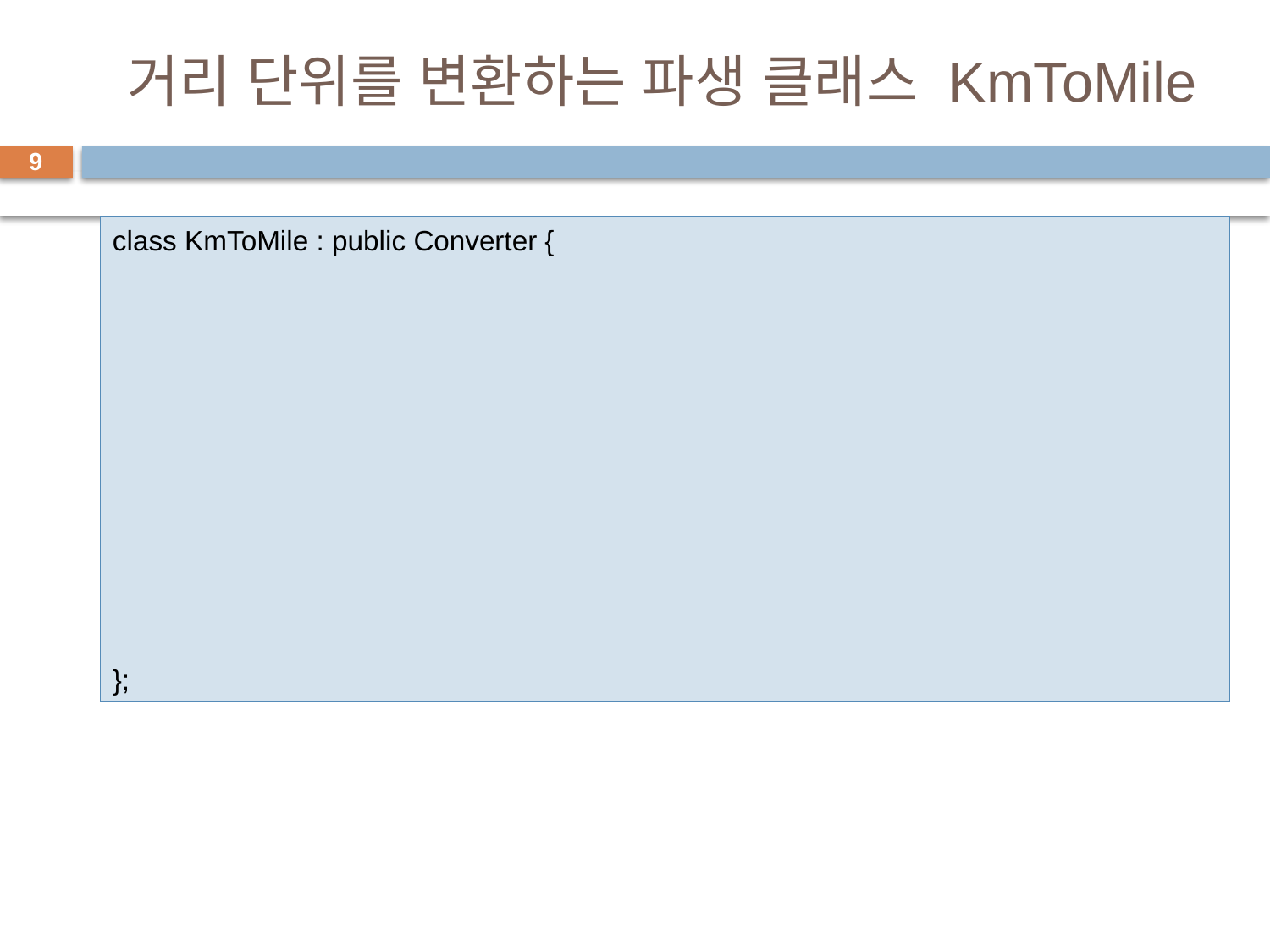

# 거리 단위를 변환하는 파생 클래스 KmToMile
9
class KmToMile : public Converter {

};